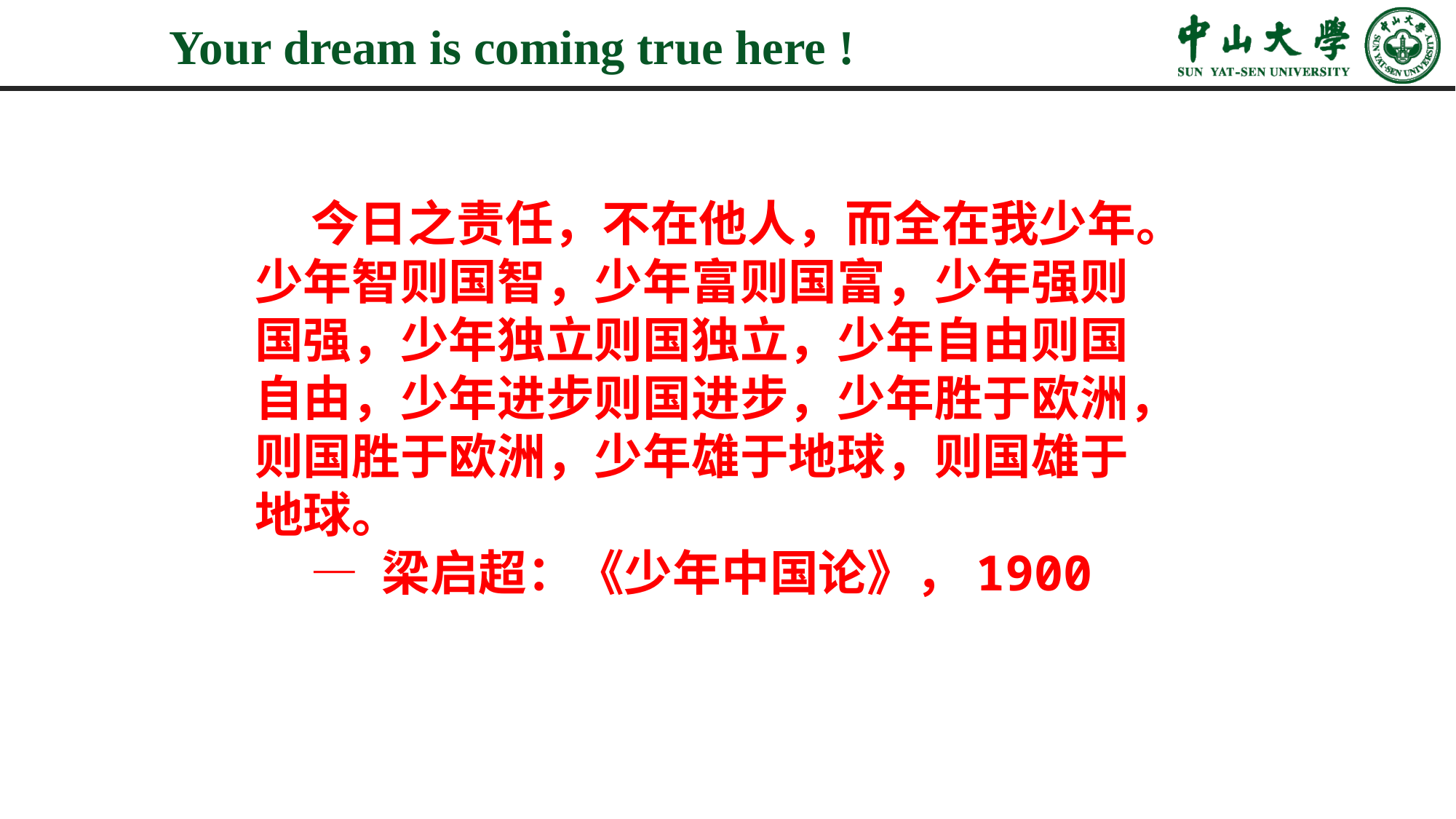

Your dream is coming true here !
    今日之责任，不在他人，而全在我少年。少年智则国智，少年富则国富，少年强则国强，少年独立则国独立，少年自由则国自由，少年进步则国进步，少年胜于欧洲，则国胜于欧洲，少年雄于地球，则国雄于地球。
     — 梁启超：《少年中国论》，1900